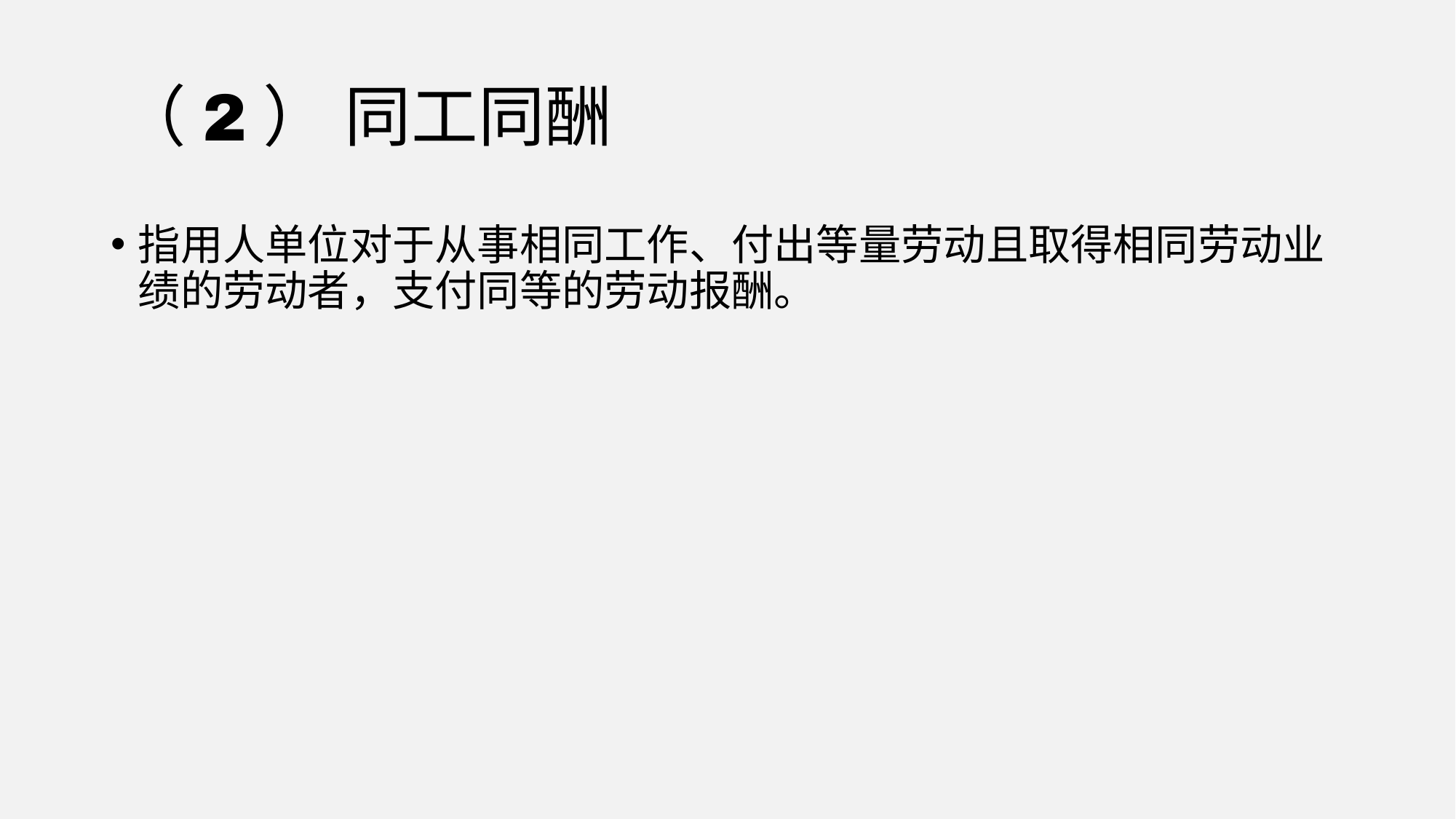

# （2） 同工同酬
指用人单位对于从事相同工作、付出等量劳动且取得相同劳动业绩的劳动者，支付同等的劳动报酬。